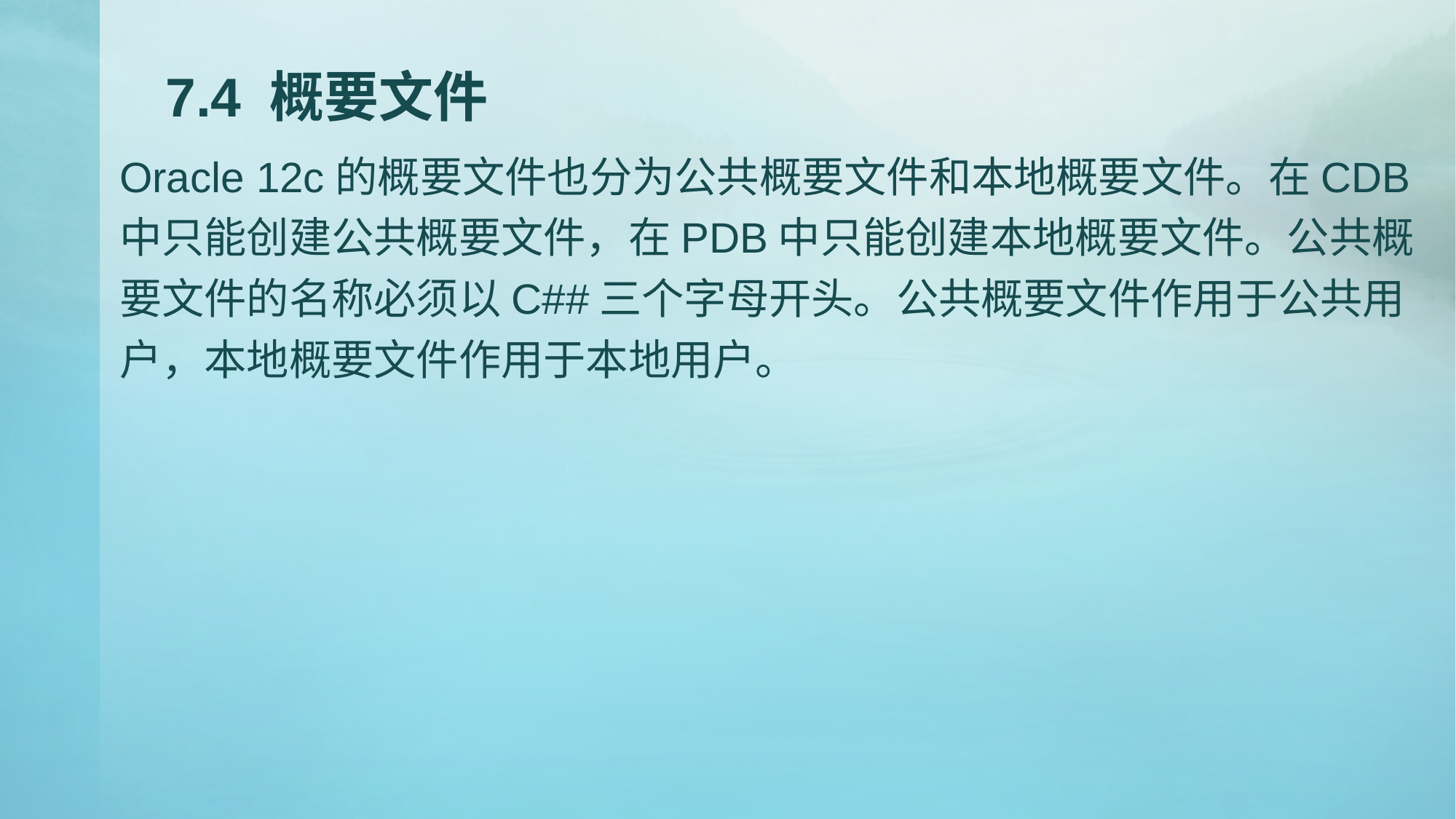

# 7.4 概要文件
Oracle 12c的概要文件也分为公共概要文件和本地概要文件。在CDB中只能创建公共概要文件，在PDB中只能创建本地概要文件。公共概要文件的名称必须以C##三个字母开头。公共概要文件作用于公共用户，本地概要文件作用于本地用户。